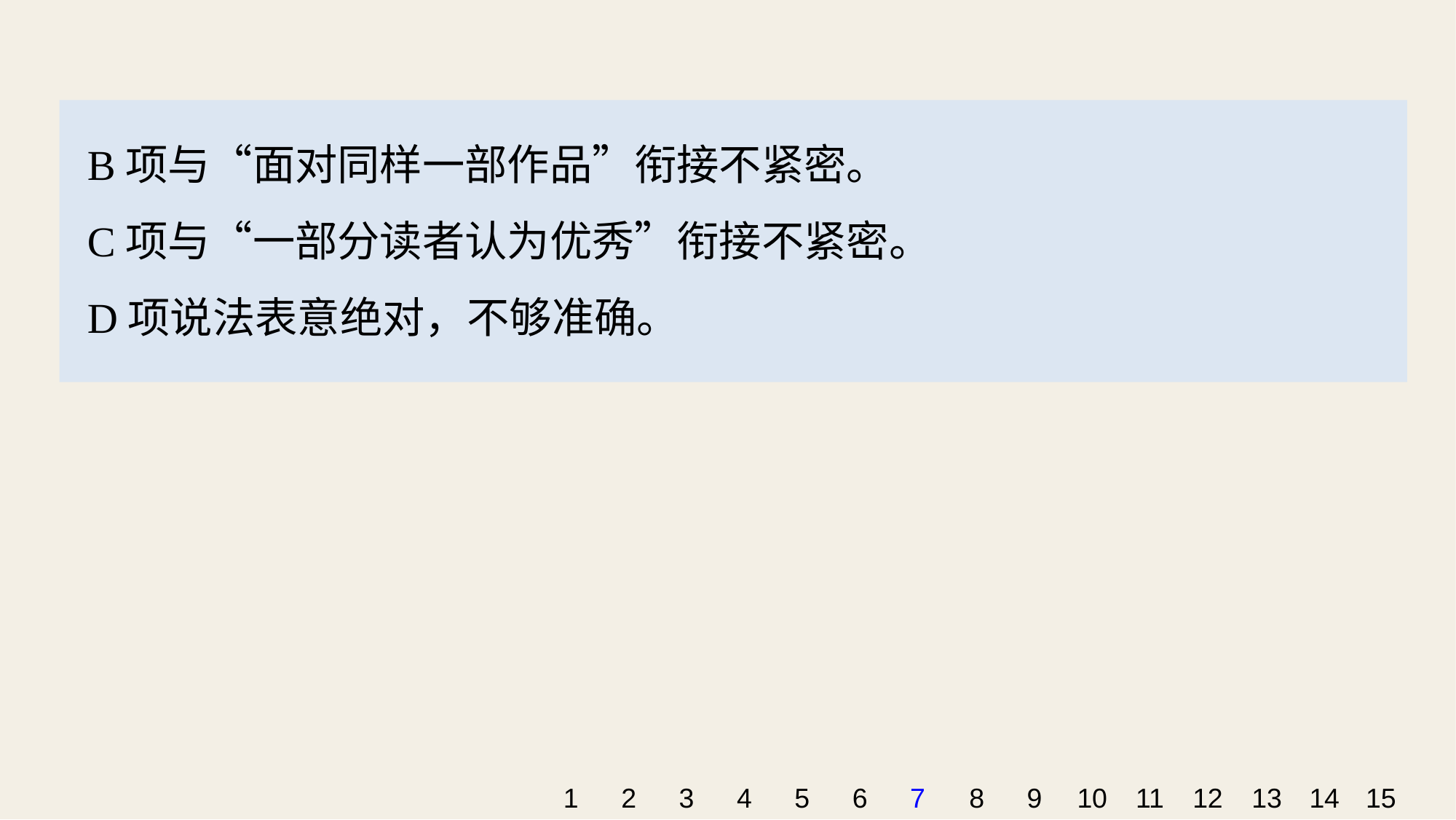

B项与“面对同样一部作品”衔接不紧密。
C项与“一部分读者认为优秀”衔接不紧密。
D项说法表意绝对，不够准确。
1
2
3
4
5
6
7
8
9
10
11
12
13
14
15